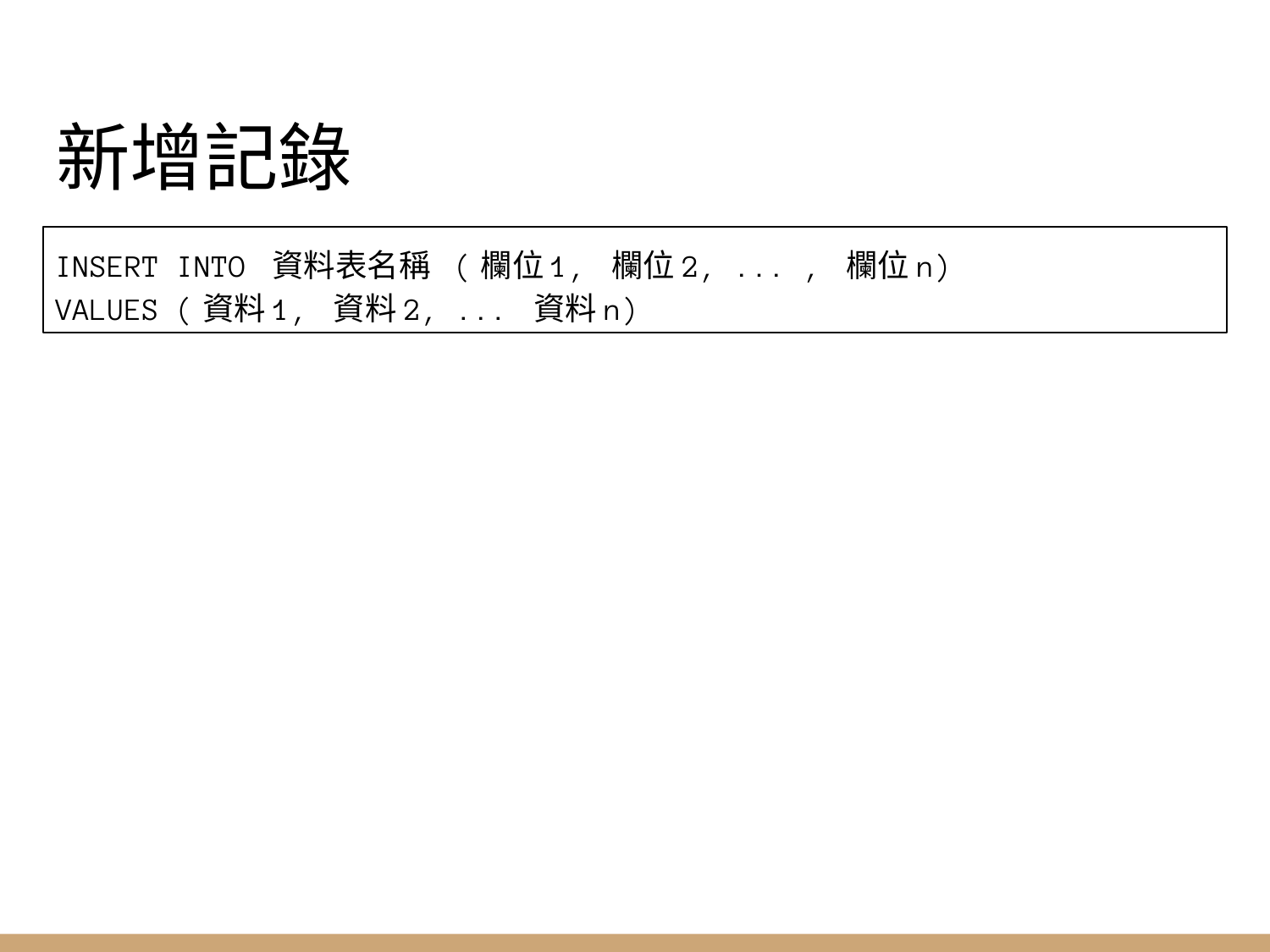

# 新增記錄
INSERT INTO 資料表名稱 (欄位1, 欄位2, ... , 欄位n) 
VALUES (資料1, 資料2, ... 資料n)